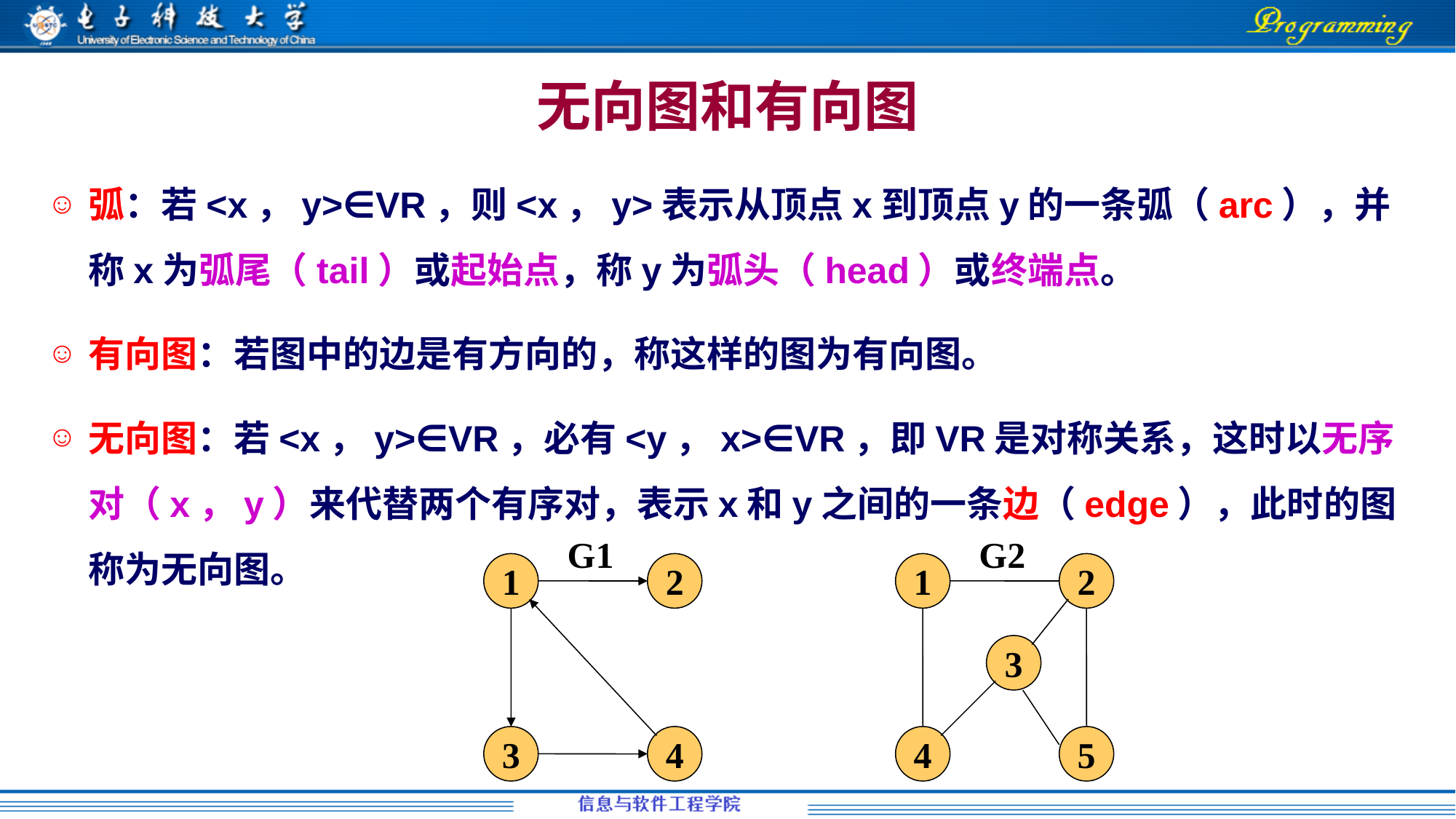

# 无向图和有向图
弧：若<x，y>∈VR，则<x，y>表示从顶点x到顶点y的一条弧（arc），并称x为弧尾（tail）或起始点，称y为弧头（head）或终端点。
有向图：若图中的边是有方向的，称这样的图为有向图。
无向图：若<x，y>∈VR，必有<y，x>∈VR，即VR是对称关系，这时以无序对（x，y）来代替两个有序对，表示x和y之间的一条边（edge），此时的图称为无向图。

G1
1
2

3
4

G2
1
2

3

4
5